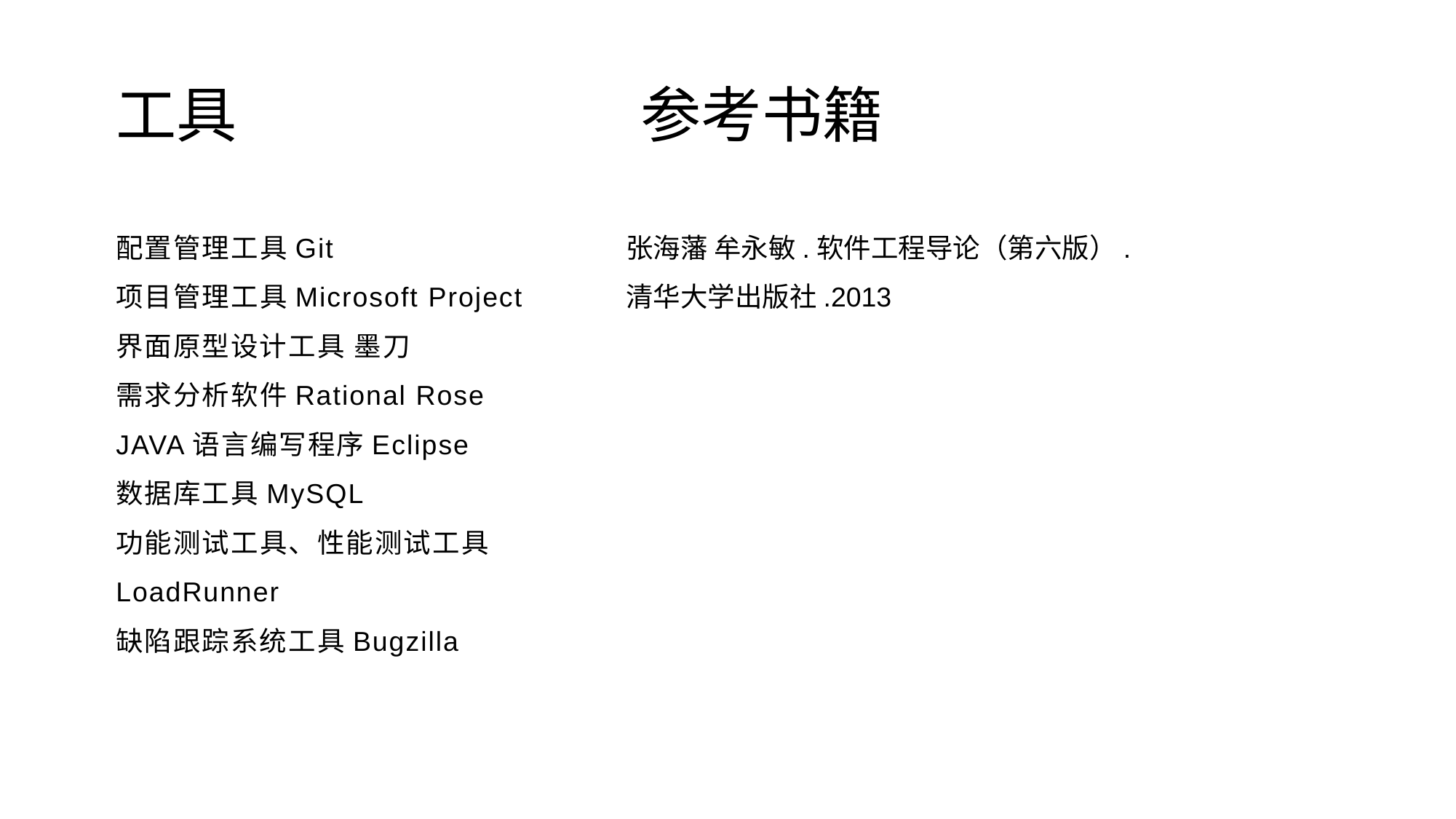

工具
参考书籍
配置管理工具Git
项目管理工具Microsoft Project
界面原型设计工具 墨刀
需求分析软件Rational Rose
JAVA语言编写程序Eclipse
数据库工具MySQL
功能测试工具、性能测试工具LoadRunner
缺陷跟踪系统工具Bugzilla
张海藩 牟永敏.软件工程导论（第六版）.清华大学出版社.2013